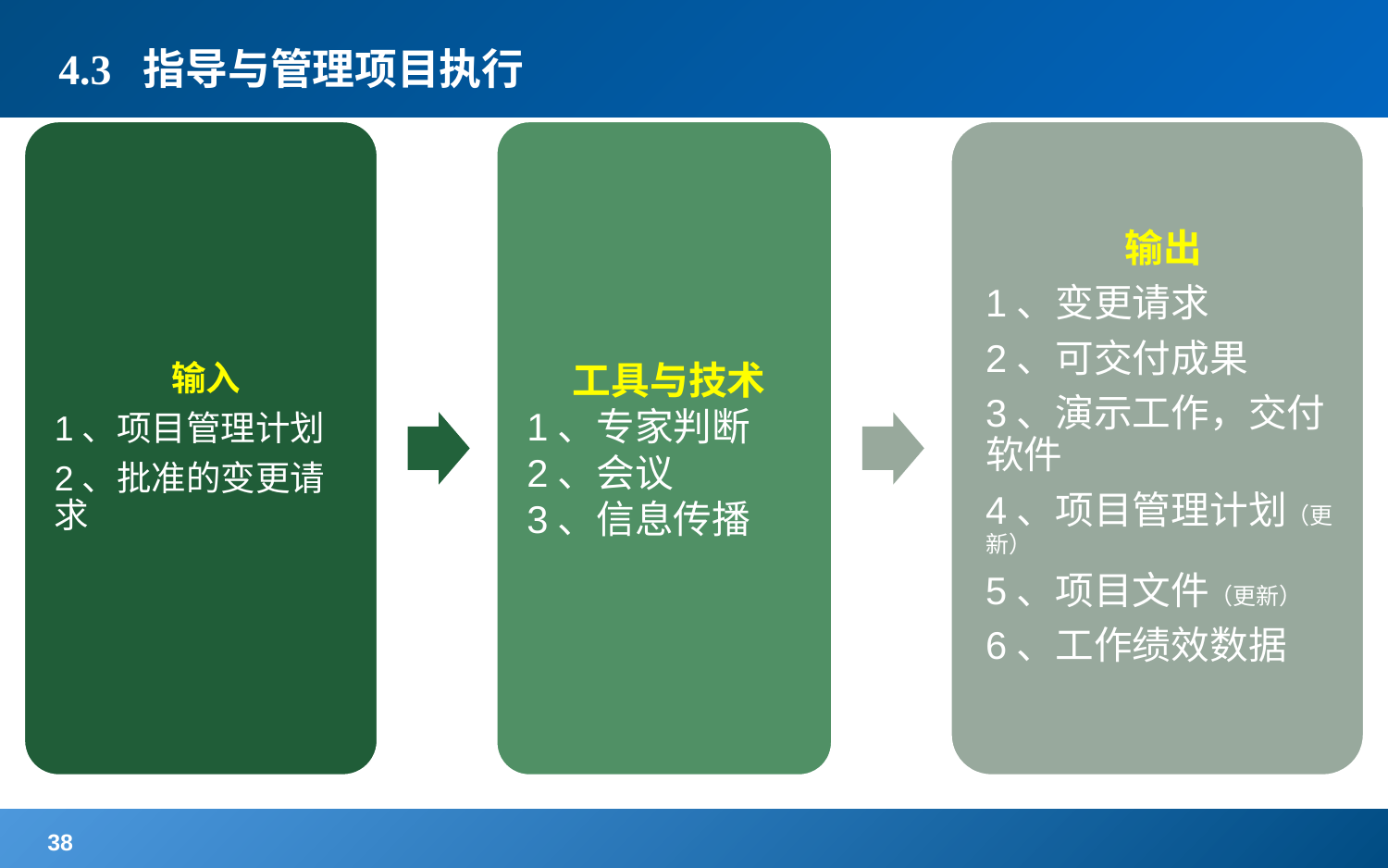

# 4.3  指导与管理项目执行
输入
1、项目管理计划
2、批准的变更请求

工具与技术
1、专家判断
2、会议
3、信息传播

输出
1、变更请求
2、可交付成果
3、演示工作，交付软件
4、项目管理计划（更新）
5、项目文件（更新）
6、工作绩效数据